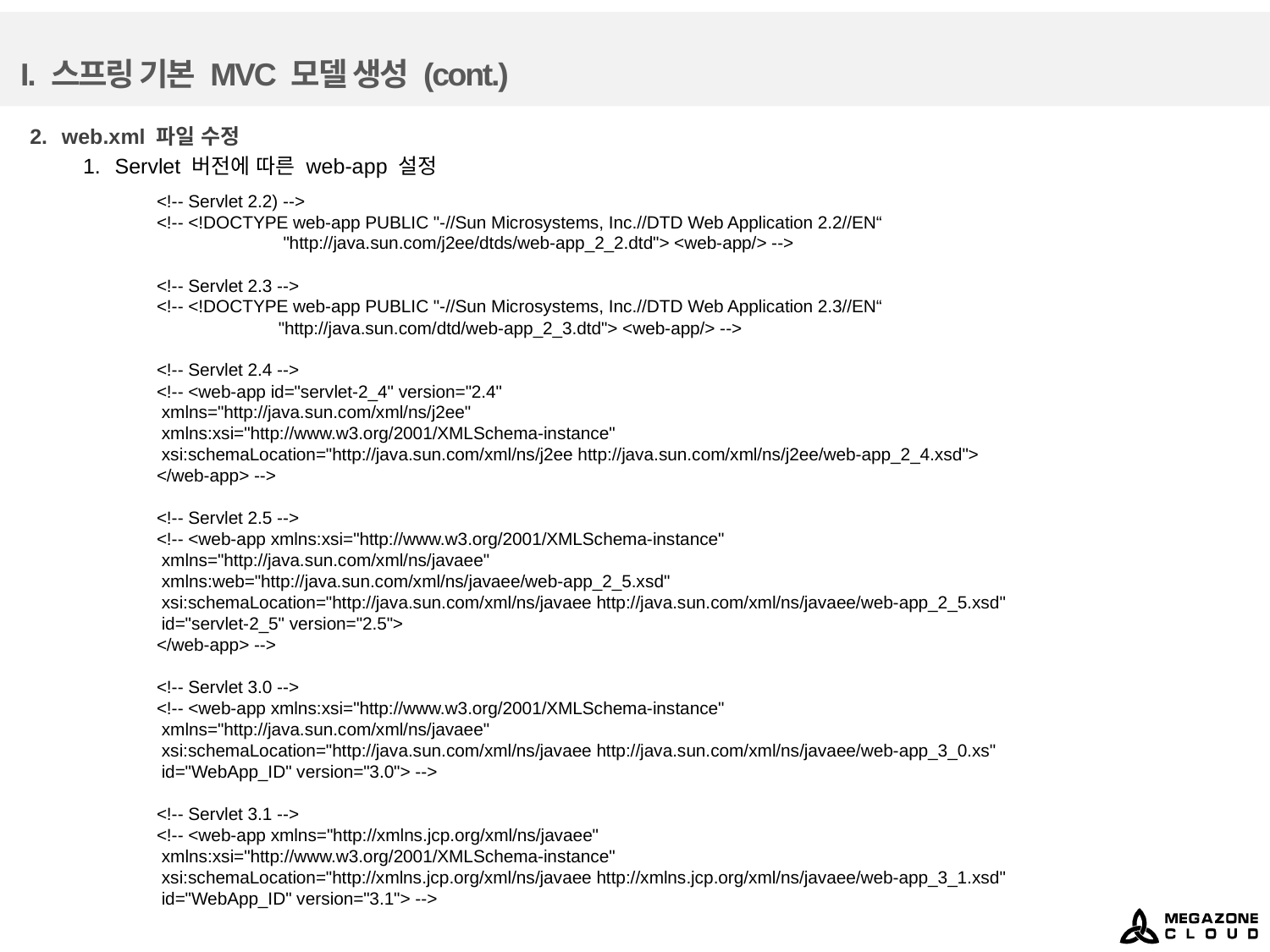

# I. 스프링 기본 MVC 모델 생성 (cont.)
web.xml 파일 수정
Servlet 버전에 따른 web-app 설정

<!-- Servlet 2.2) -->
<!-- <!DOCTYPE web-app PUBLIC "-//Sun Microsystems, Inc.//DTD Web Application 2.2//EN“
                          "http://java.sun.com/j2ee/dtds/web-app_2_2.dtd"> <web-app/> -->

<!-- Servlet 2.3 -->
<!-- <!DOCTYPE web-app PUBLIC "-//Sun Microsystems, Inc.//DTD Web Application 2.3//EN“
                         "http://java.sun.com/dtd/web-app_2_3.dtd"> <web-app/> -->

<!-- Servlet 2.4 -->
<!-- <web-app id="servlet-2_4" version="2.4"
 xmlns="http://java.sun.com/xml/ns/j2ee"
 xmlns:xsi="http://www.w3.org/2001/XMLSchema-instance"
 xsi:schemaLocation="http://java.sun.com/xml/ns/j2ee http://java.sun.com/xml/ns/j2ee/web-app_2_4.xsd">
</web-app> -->

<!-- Servlet 2.5 -->
<!-- <web-app xmlns:xsi="http://www.w3.org/2001/XMLSchema-instance"
 xmlns="http://java.sun.com/xml/ns/javaee"
 xmlns:web="http://java.sun.com/xml/ns/javaee/web-app_2_5.xsd"
 xsi:schemaLocation="http://java.sun.com/xml/ns/javaee http://java.sun.com/xml/ns/javaee/web-app_2_5.xsd"
 id="servlet-2_5" version="2.5">
</web-app> -->

<!-- Servlet 3.0 -->
<!-- <web-app xmlns:xsi="http://www.w3.org/2001/XMLSchema-instance"
 xmlns="http://java.sun.com/xml/ns/javaee"
 xsi:schemaLocation="http://java.sun.com/xml/ns/javaee http://java.sun.com/xml/ns/javaee/web-app_3_0.xs"
 id="WebApp_ID" version="3.0"> -->

<!-- Servlet 3.1 -->
<!-- <web-app xmlns="http://xmlns.jcp.org/xml/ns/javaee"
 xmlns:xsi="http://www.w3.org/2001/XMLSchema-instance"
 xsi:schemaLocation="http://xmlns.jcp.org/xml/ns/javaee http://xmlns.jcp.org/xml/ns/javaee/web-app_3_1.xsd"
 id="WebApp_ID" version="3.1"> -->